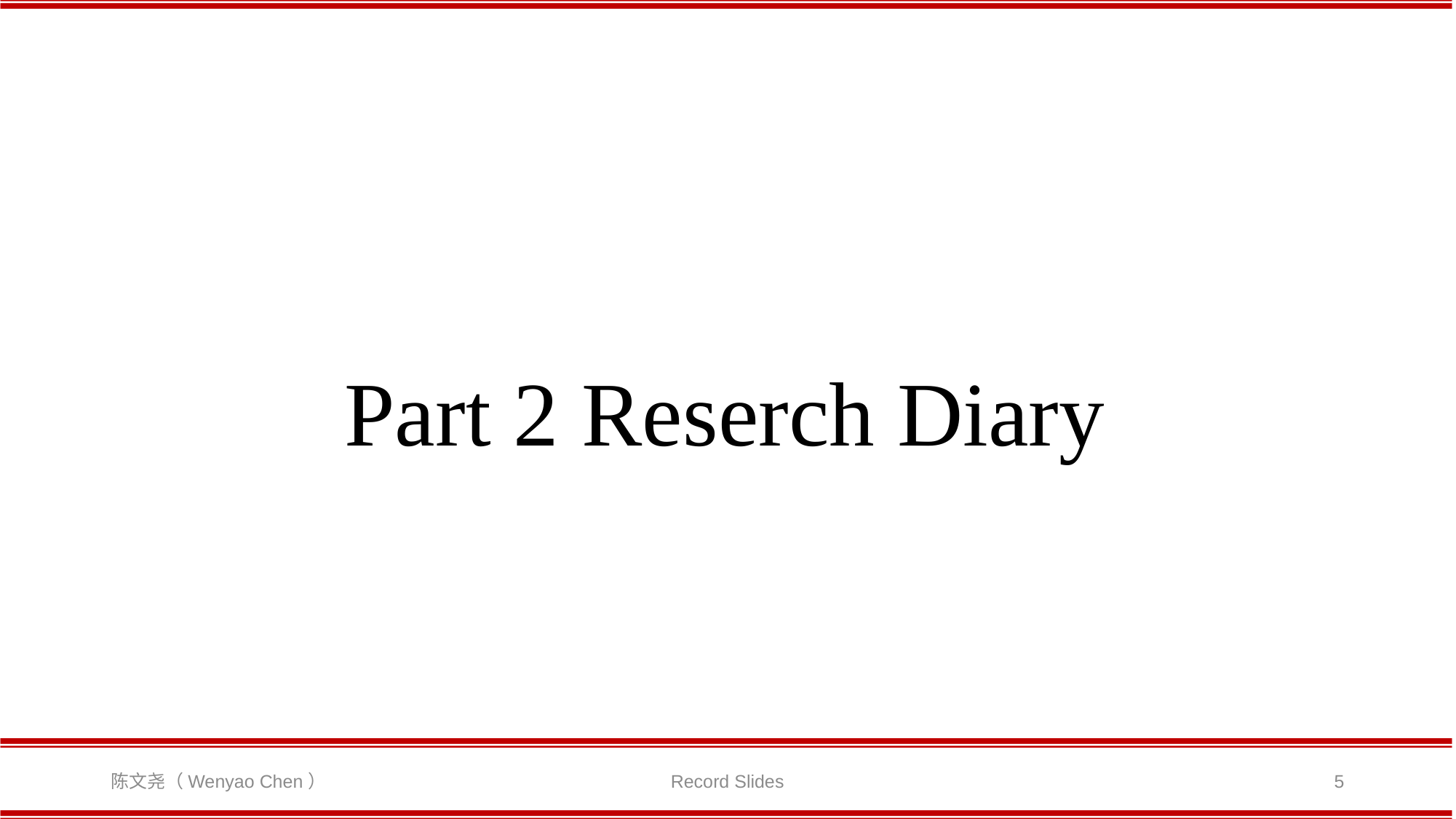

# Part 2 Reserch Diary
陈文尧（Wenyao Chen）
Record Slides
5